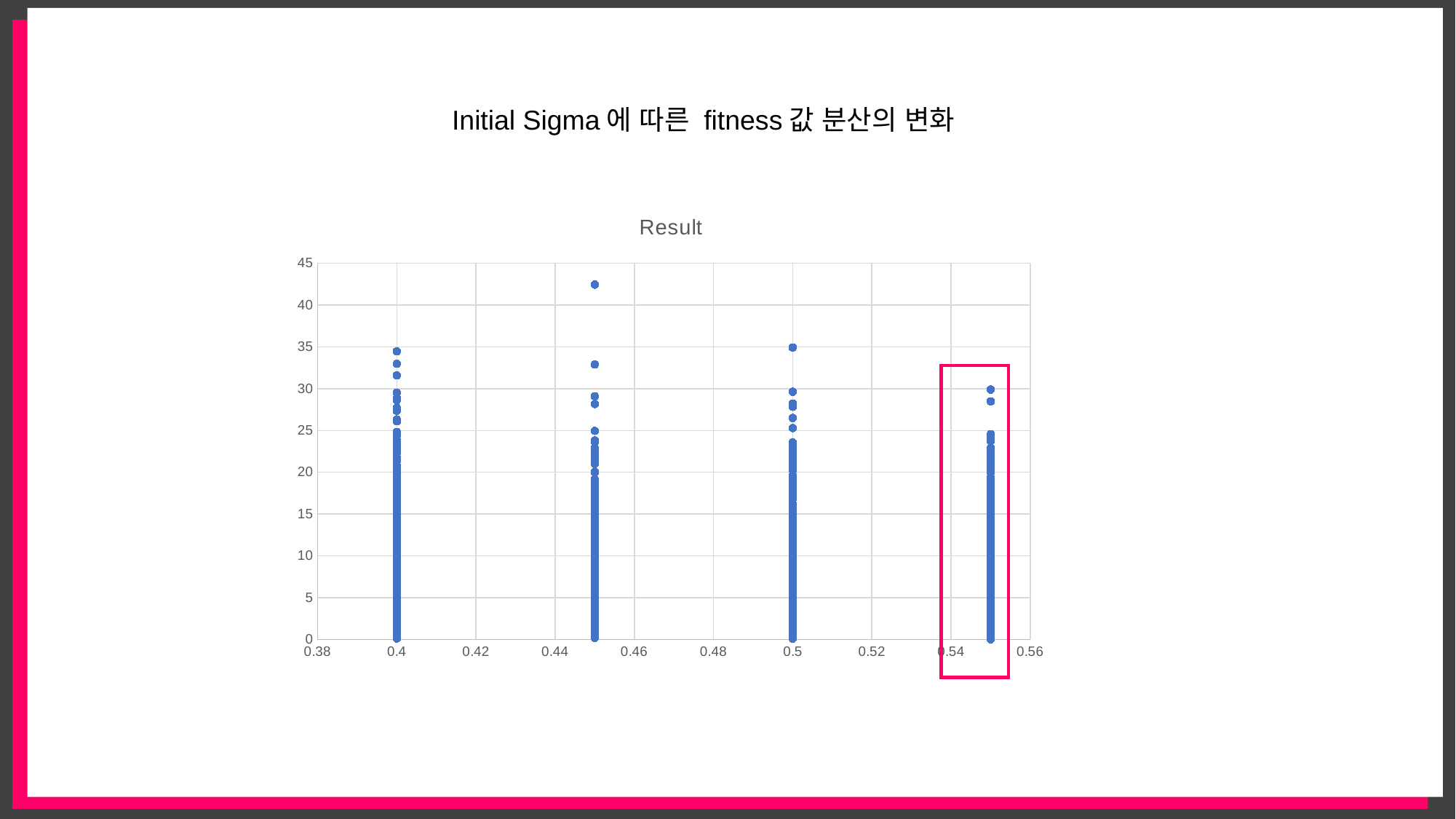

Initial Sigma에 따른 fitness값 분산의 변화

### Chart:

| Category | Result |
|---|---|